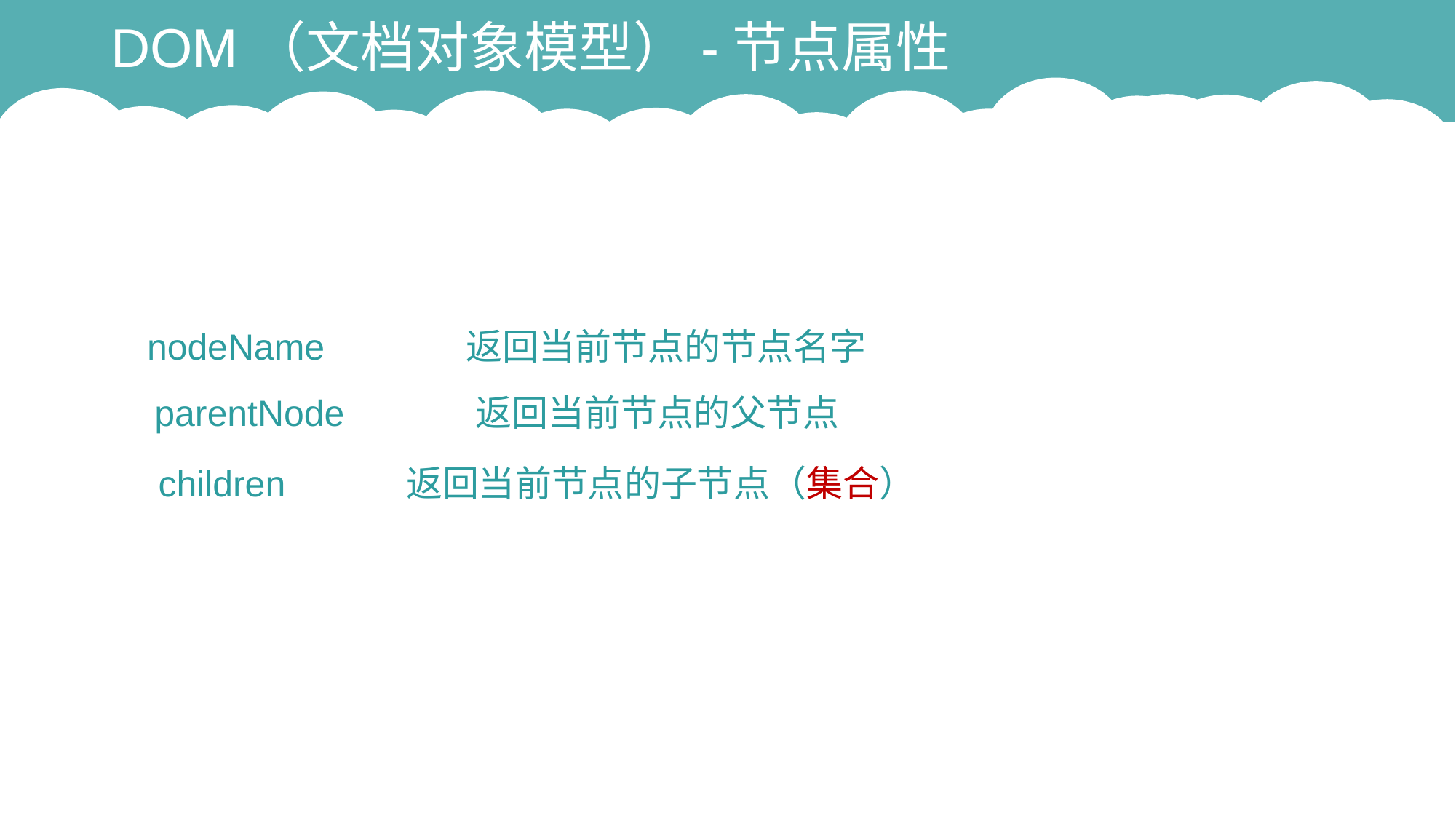

# DOM（文档对象模型）-节点属性
nodeName             返回当前节点的节点名字
parentNode            返回当前节点的父节点
children           返回当前节点的子节点（集合）